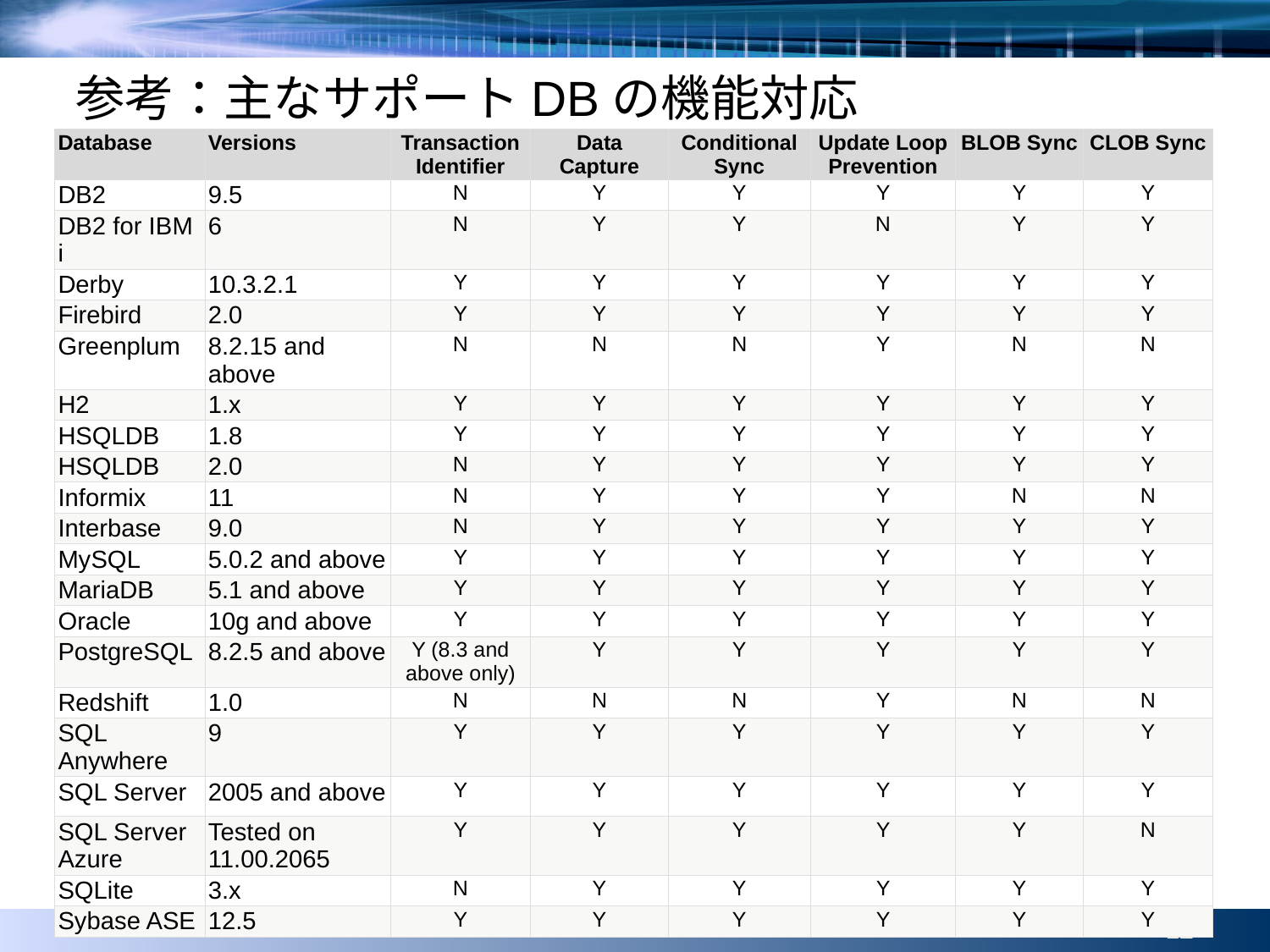

参考：主なサポートDBの機能対応
| Database | Versions | Transaction Identifier | Data Capture | Conditional Sync | Update Loop Prevention | BLOB Sync | CLOB Sync |
| --- | --- | --- | --- | --- | --- | --- | --- |
| DB2 | 9.5 | N | Y | Y | Y | Y | Y |
| DB2 for IBM i | 6 | N | Y | Y | N | Y | Y |
| Derby | 10.3.2.1 | Y | Y | Y | Y | Y | Y |
| Firebird | 2.0 | Y | Y | Y | Y | Y | Y |
| Greenplum | 8.2.15 and above | N | N | N | Y | N | N |
| H2 | 1.x | Y | Y | Y | Y | Y | Y |
| HSQLDB | 1.8 | Y | Y | Y | Y | Y | Y |
| HSQLDB | 2.0 | N | Y | Y | Y | Y | Y |
| Informix | 11 | N | Y | Y | Y | N | N |
| Interbase | 9.0 | N | Y | Y | Y | Y | Y |
| MySQL | 5.0.2 and above | Y | Y | Y | Y | Y | Y |
| MariaDB | 5.1 and above | Y | Y | Y | Y | Y | Y |
| Oracle | 10g and above | Y | Y | Y | Y | Y | Y |
| PostgreSQL | 8.2.5 and above | Y (8.3 and above only) | Y | Y | Y | Y | Y |
| Redshift | 1.0 | N | N | N | Y | N | N |
| SQL Anywhere | 9 | Y | Y | Y | Y | Y | Y |
| SQL Server | 2005 and above | Y | Y | Y | Y | Y | Y |
| SQL Server Azure | Tested on 11.00.2065 | Y | Y | Y | Y | Y | N |
| SQLite | 3.x | N | Y | Y | Y | Y | Y |
| Sybase ASE | 12.5 | Y | Y | Y | Y | Y | Y |
12